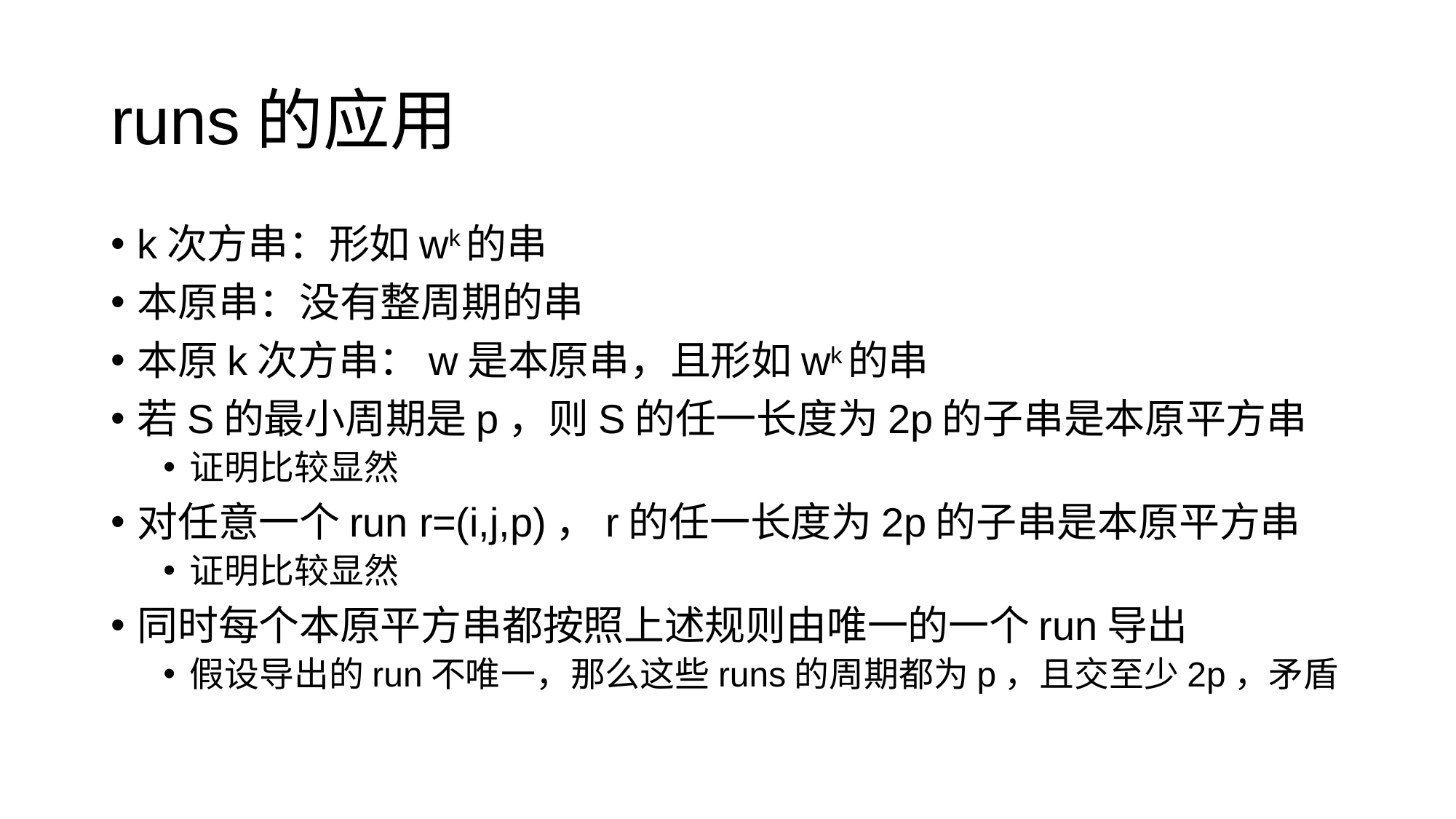

# runs的应用
k次方串：形如wk的串
本原串：没有整周期的串
本原k次方串：w是本原串，且形如wk的串
若S的最小周期是p，则S的任一长度为2p的子串是本原平方串
证明比较显然
对任意一个run r=(i,j,p)，r的任一长度为2p的子串是本原平方串
证明比较显然
同时每个本原平方串都按照上述规则由唯一的一个run导出
假设导出的run不唯一，那么这些runs的周期都为p，且交至少2p，矛盾